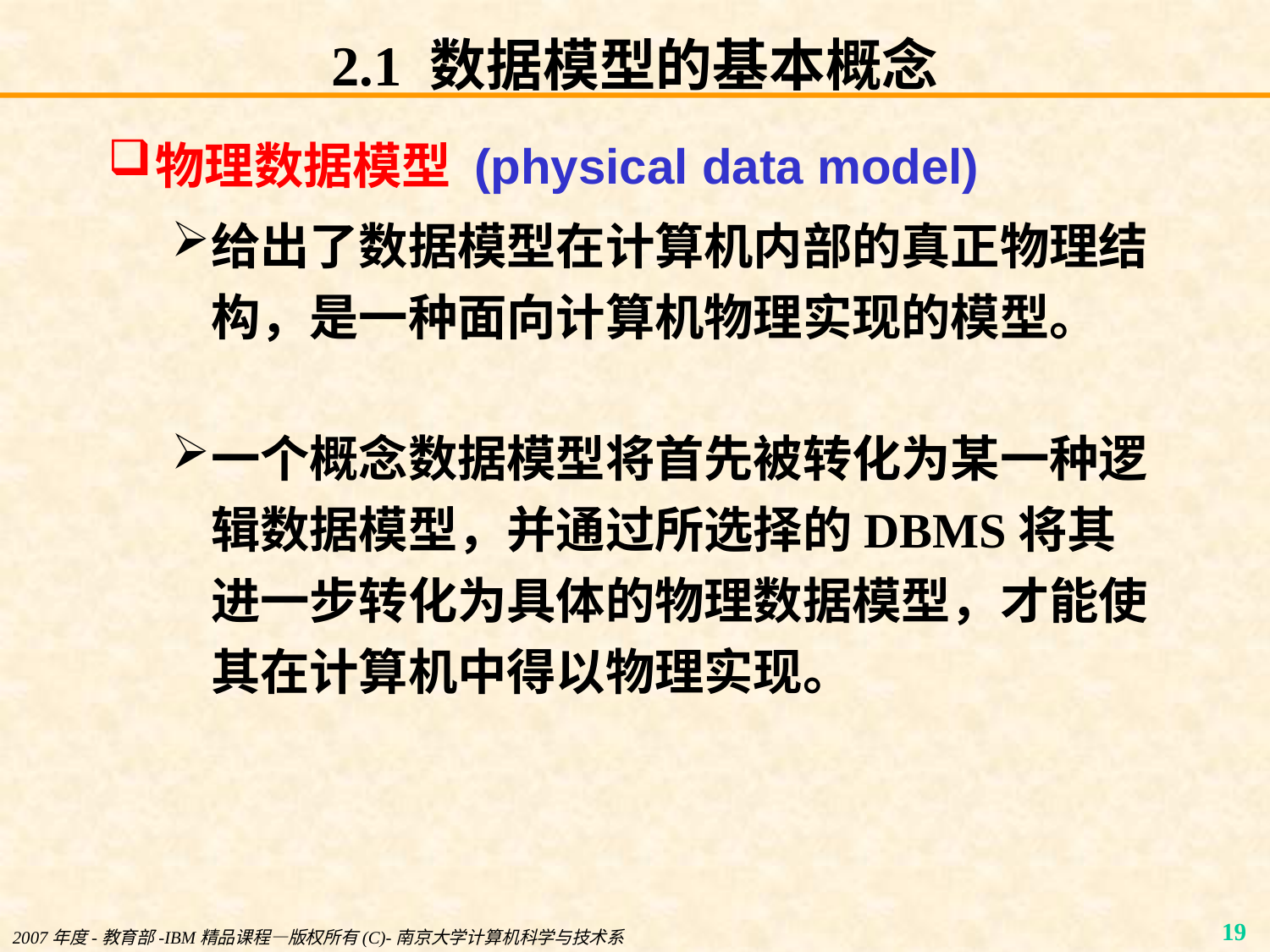

# 2.1 数据模型的基本概念
物理数据模型 (physical data model)
给出了数据模型在计算机内部的真正物理结构，是一种面向计算机物理实现的模型。

一个概念数据模型将首先被转化为某一种逻辑数据模型，并通过所选择的DBMS将其进一步转化为具体的物理数据模型，才能使其在计算机中得以物理实现。
19
2007年度-教育部-IBM精品课程—版权所有(C)-南京大学计算机科学与技术系